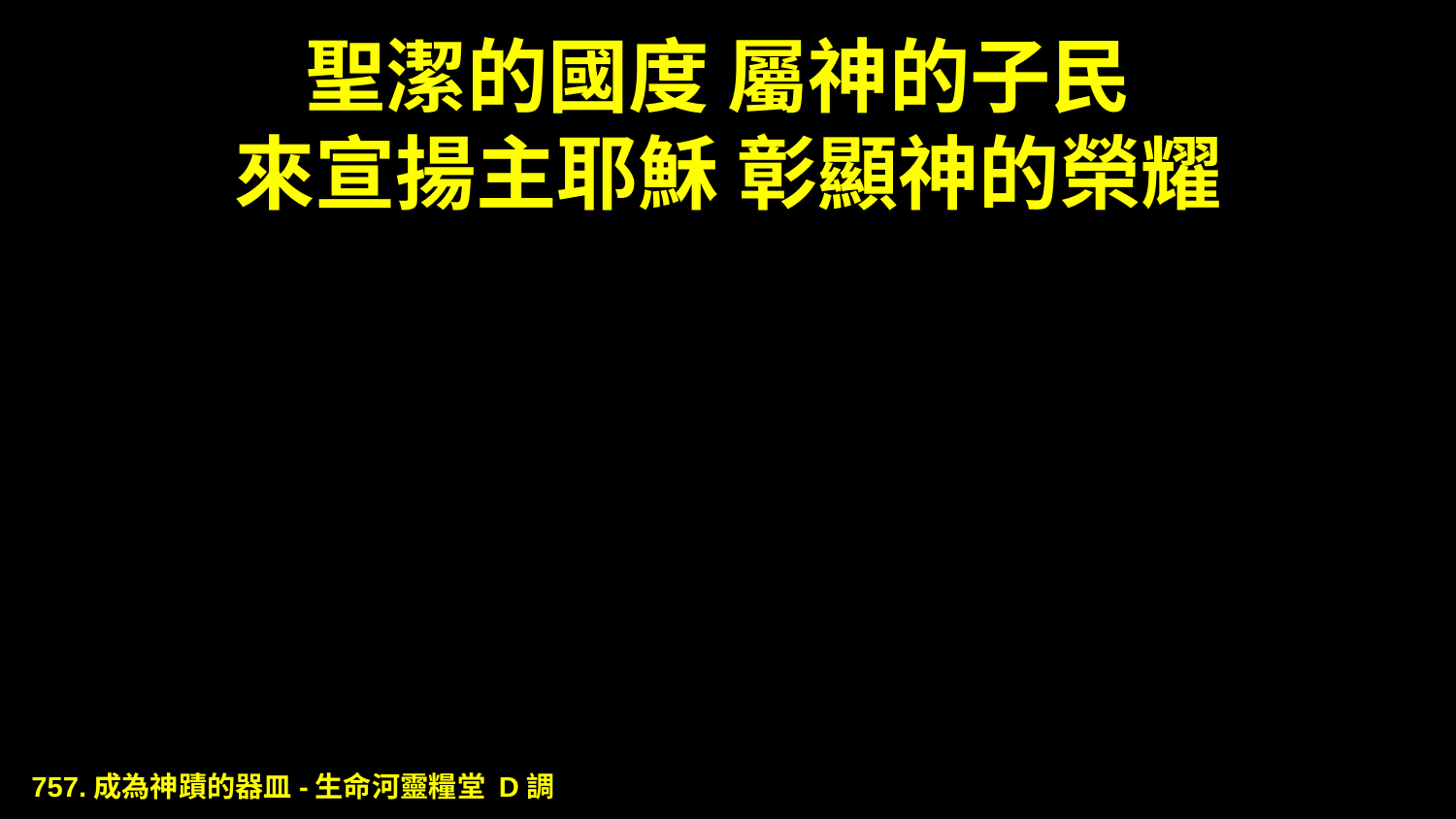

# 聖潔的國度 屬神的子民 來宣揚主耶穌 彰顯神的榮耀
757.成為神蹟的器皿-生命河靈糧堂 D調